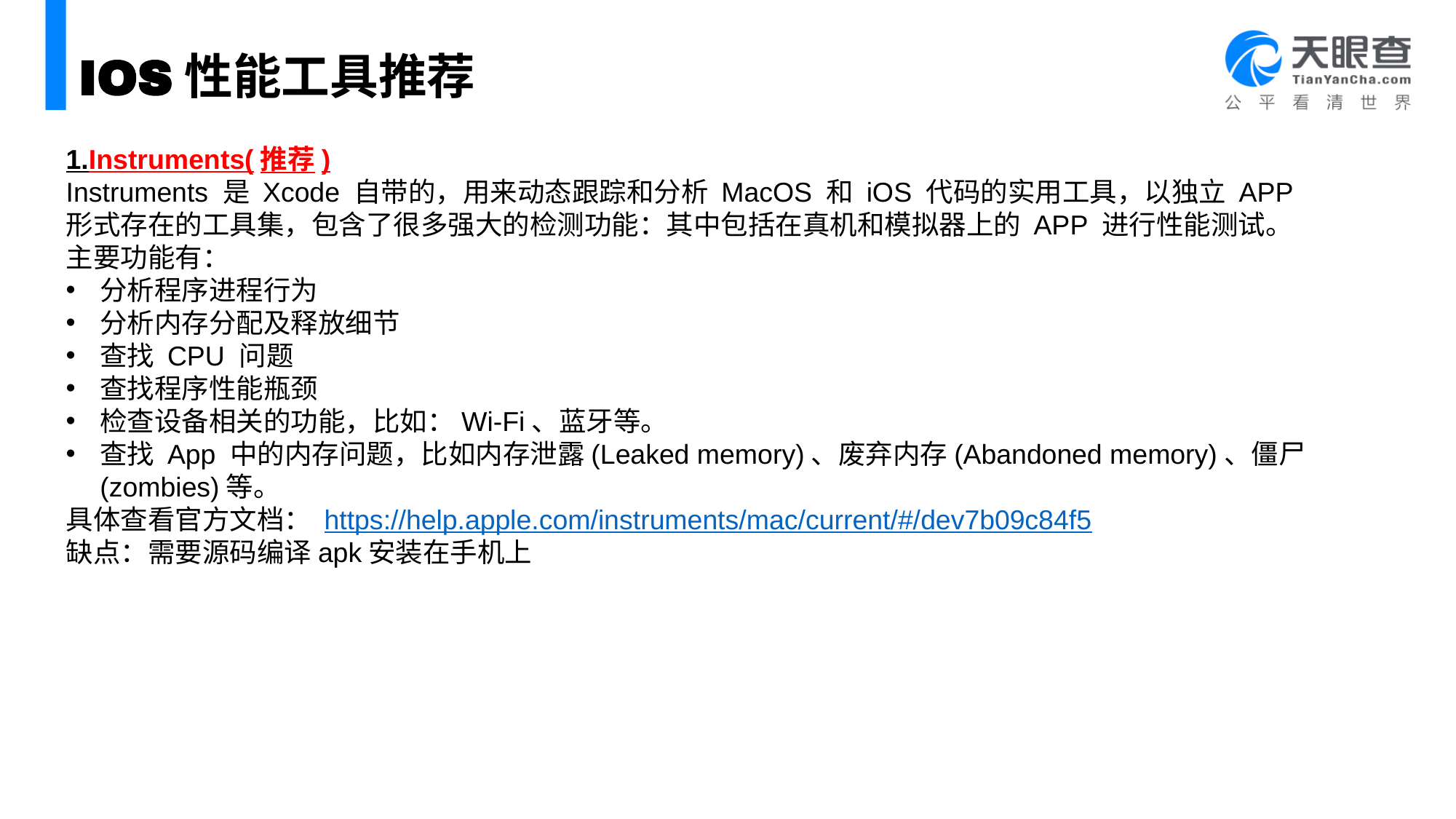

# IOS性能工具推荐
1.Instruments(推荐)
Instruments 是 Xcode 自带的，用来动态跟踪和分析 MacOS 和 iOS 代码的实用工具，以独立 APP 形式存在的工具集，包含了很多强大的检测功能：其中包括在真机和模拟器上的 APP 进行性能测试。
主要功能有：
分析程序进程行为
分析内存分配及释放细节
查找 CPU 问题
查找程序性能瓶颈
检查设备相关的功能，比如：Wi-Fi、蓝牙等。
查找 App 中的内存问题，比如内存泄露(Leaked memory)、废弃内存(Abandoned memory)、僵尸(zombies)等。
具体查看官方文档： https://help.apple.com/instruments/mac/current/#/dev7b09c84f5
缺点：需要源码编译apk安装在手机上